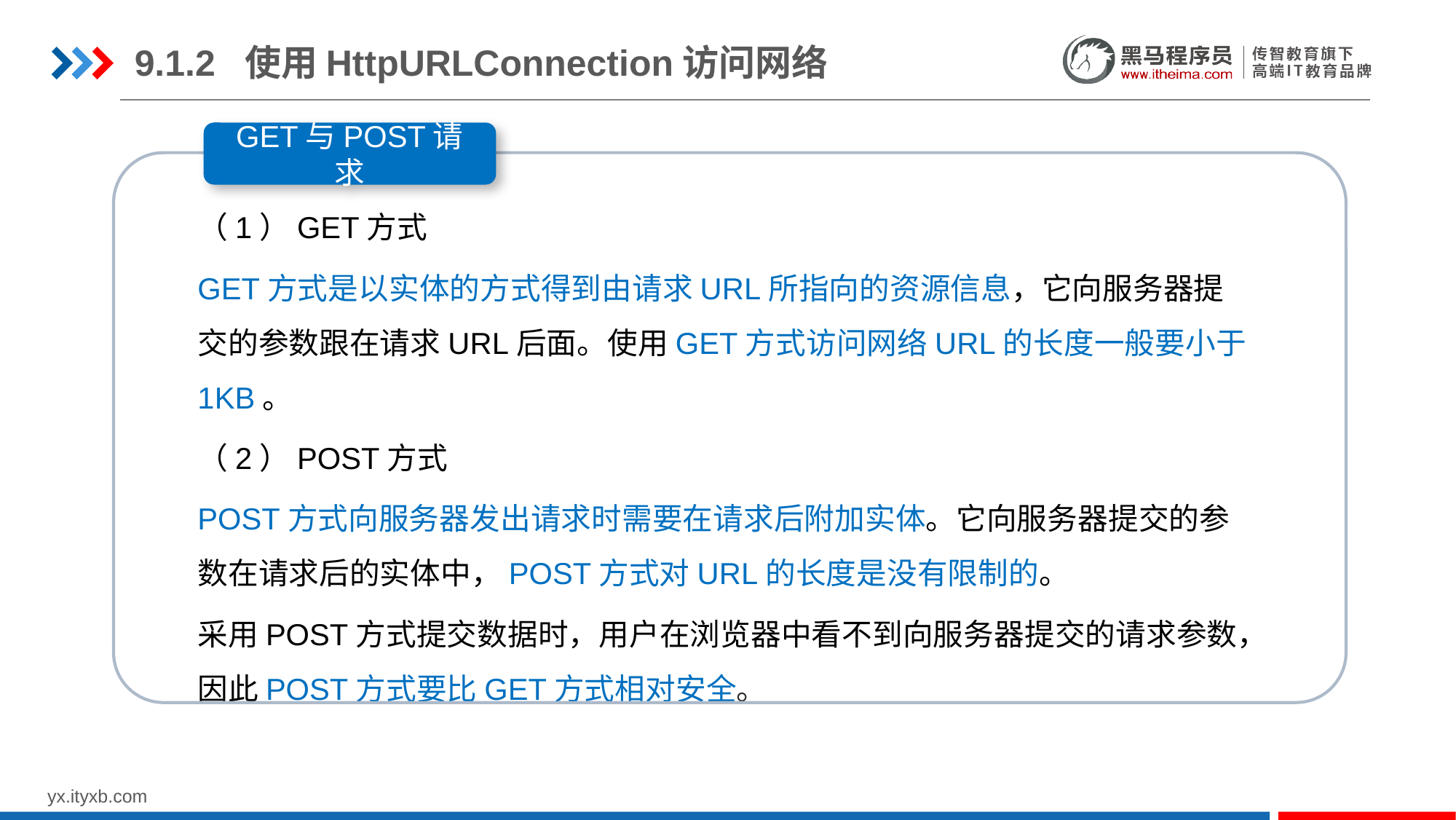

9.1.2  使用HttpURLConnection访问网络
GET与POST请求

（1）GET方式
GET方式是以实体的方式得到由请求URL所指向的资源信息，它向服务器提交的参数跟在请求URL后面。使用GET方式访问网络URL的长度一般要小于1KB。
（2）POST方式
POST方式向服务器发出请求时需要在请求后附加实体。它向服务器提交的参数在请求后的实体中，POST方式对URL的长度是没有限制的。
采用POST方式提交数据时，用户在浏览器中看不到向服务器提交的请求参数，因此POST方式要比GET方式相对安全。